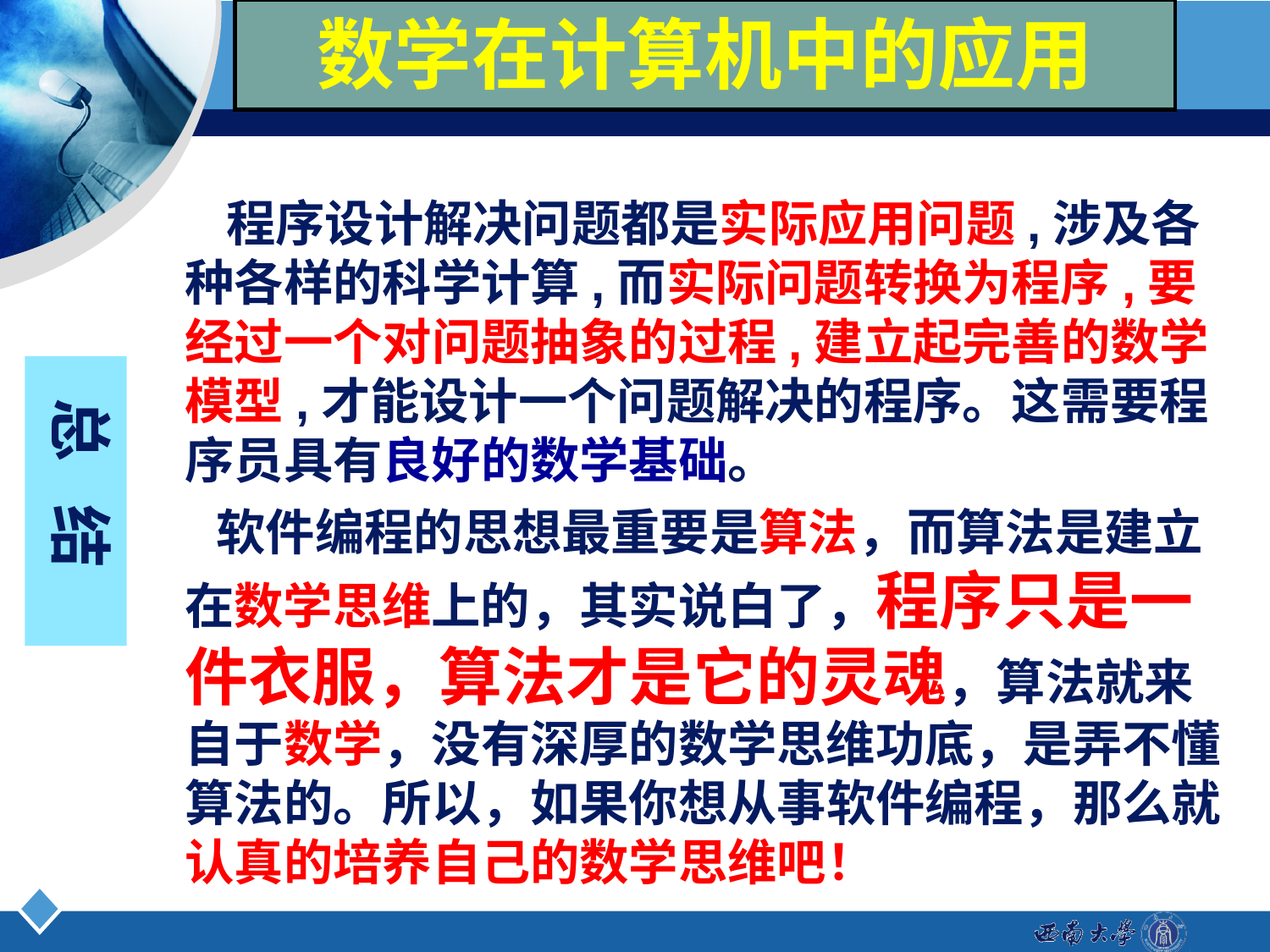

数学在计算机中的应用
       程序设计解决问题都是实际应用问题,涉及各种各样的科学计算,而实际问题转换为程序,要经过一个对问题抽象的过程,建立起完善的数学模型,才能设计一个问题解决的程序。这需要程序员具有良好的数学基础。
      软件编程的思想最重要是算法，而算法是建立在数学思维上的，其实说白了，程序只是一件衣服，算法才是它的灵魂，算法就来自于数学，没有深厚的数学思维功底，是弄不懂算法的。所以，如果你想从事软件编程，那么就认真的培养自己的数学思维吧！

 总   结